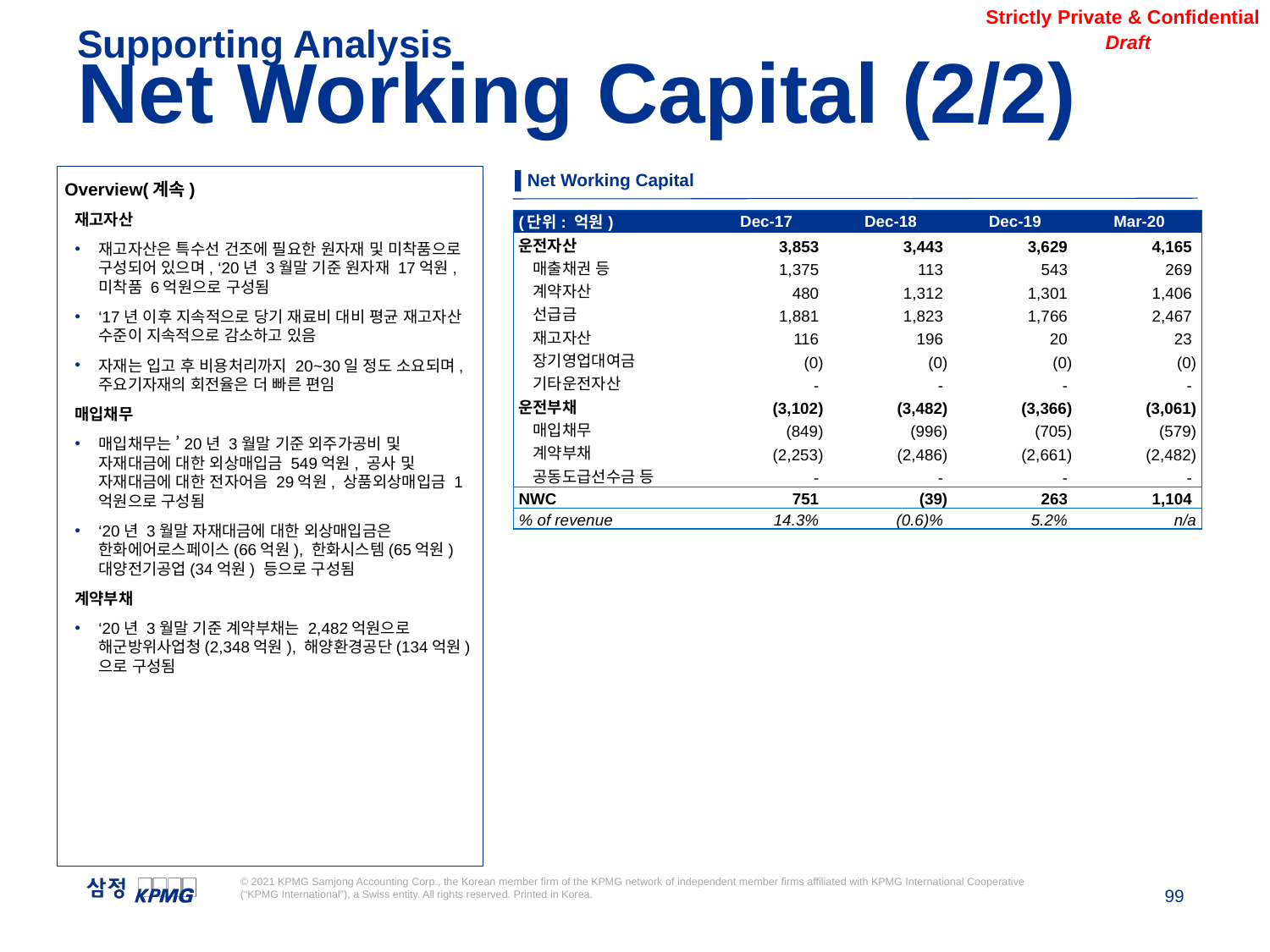

Supporting Analysis
Net Working Capital (2/2)
▌Net Working Capital
Overview(계속)
재고자산
재고자산은 특수선 건조에 필요한 원자재 및 미착품으로 구성되어 있으며, ‘20년 3월말 기준 원자재 17억원, 미착품 6억원으로 구성됨
‘17년 이후 지속적으로 당기 재료비 대비 평균 재고자산 수준이 지속적으로 감소하고 있음
자재는 입고 후 비용처리까지 20~30일 정도 소요되며, 주요기자재의 회전율은 더 빠른 편임
매입채무
매입채무는 ’20년 3월말 기준 외주가공비 및 자재대금에 대한 외상매입금 549억원, 공사 및 자재대금에 대한 전자어음 29억원, 상품외상매입금 1억원으로 구성됨
‘20년 3월말 자재대금에 대한 외상매입금은 한화에어로스페이스(66억원), 한화시스템(65억원) 대양전기공업(34억원) 등으로 구성됨
계약부채
‘20년 3월말 기준 계약부채는 2,482억원으로 해군방위사업청(2,348억원), 해양환경공단(134억원) 으로 구성됨

| (단위: 억원) | Dec-17 | Dec-18 | Dec-19 | Mar-20 |
| --- | --- | --- | --- | --- |
| 운전자산 | 3,853 | 3,443 | 3,629 | 4,165 |
| 매출채권 등 | 1,375 | 113 | 543 | 269 |
| 계약자산 | 480 | 1,312 | 1,301 | 1,406 |
| 선급금 | 1,881 | 1,823 | 1,766 | 2,467 |
| 재고자산 | 116 | 196 | 20 | 23 |
| 장기영업대여금 | (0) | (0) | (0) | (0) |
| 기타운전자산 | - | - | - | - |
| 운전부채 | (3,102) | (3,482) | (3,366) | (3,061) |
| 매입채무 | (849) | (996) | (705) | (579) |
| 계약부채 | (2,253) | (2,486) | (2,661) | (2,482) |
| 공동도급선수금 등 | - | - | - | - |
| NWC | 751 | (39) | 263 | 1,104 |
| % of revenue | 14.3% | (0.6)% | 5.2% | n/a |